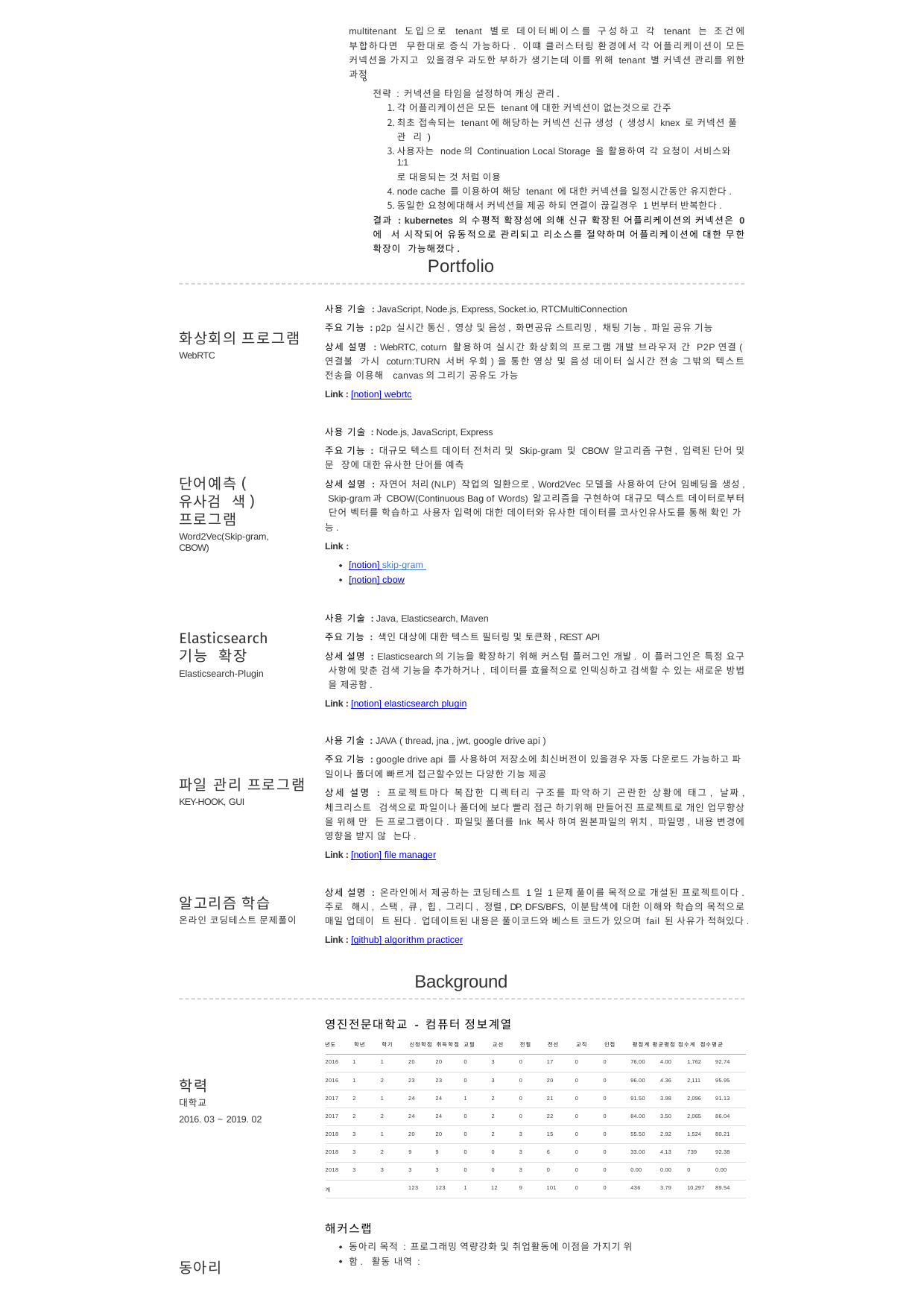

multitenant 도입으로 tenant 별로 데이터베이스를 구성하고 각 tenant 는 조건에 부합하다면  무한대로 증식 가능하다. 이떄 클러스터링 환경에서 각 어플리케이션이 모든 커넥션을 가지고  있을경우 과도한 부하가 생기는데 이를 위해 tenant 별 커넥션 관리를 위한 과정
전략 : 커넥션을 타임을 설정하여 캐싱 관리.
각 어플리케이션은 모든 tenant에 대한 커넥션이 없는것으로 간주
최초 접속되는 tenant에 해당하는 커넥션 신규 생성 ( 생성시 knex 로 커넥션 풀 관  리 )
사용자는 node의 Continuation Local Storage 을 활용하여 각 요청이 서비스와 1:1
로 대응되는 것 처럼 이용
node cache 를 이용하여 해당 tenant 에 대한 커넥션을 일정시간동안 유지한다.
동일한 요청에대해서 커넥션을 제공 하되 연결이 끊길경우 1번부터 반복한다.
결과 : kubernetes 의 수평적 확장성에 의해 신규 확장된 어플리케이션의 커넥션은 0 에  서 시작되어 유동적으로 관리되고 리소스를 절약하며 어플리케이션에 대한 무한 확장이  가능해졌다.

Portfolio

사용 기술 : JavaScript, Node.js, Express, Socket.io, RTCMultiConnection
주요 기능 : p2p 실시간 통신, 영상 및 음성, 화면공유 스트리밍, 채팅 기능, 파일 공유 기능
상세 설명 : WebRTC, coturn 활용하여 실시간 화상회의 프로그램 개발 브라우저 간 P2P연결(연결불  가시 coturn:TURN 서버 우회)을 통한 영상 및 음성 데이터 실시간 전송 그밖의 텍스트 전송을 이용해  canvas의 그리기 공유도 가능
Link : [notion] webrtc
화상회의 프로그램
WebRTC
사용 기술 : Node.js, JavaScript, Express
주요 기능 : 대규모 텍스트 데이터 전처리 및 Skip-gram 및 CBOW 알고리즘 구현, 입력된 단어 및 문  장에 대한 유사한 단어를 예측
상세 설명 : 자연어 처리(NLP) 작업의 일환으로, Word2Vec 모델을 사용하여 단어 임베딩을 생성,  Skip-gram과 CBOW(Continuous Bag of Words) 알고리즘을 구현하여 대규모 텍스트 데이터로부터  단어 벡터를 학습하고 사용자 입력에 대한 데이터와 유사한 데이터를 코사인유사도를 통해 확인 가  능.
Link :
[notion] skip-gram  [notion] cbow
단어예측(유사검  색) 프로그램
Word2Vec(Skip-gram, CBOW)

사용 기술 : Java, Elasticsearch, Maven
주요 기능 : 색인 대상에 대한 텍스트 필터링 및 토큰화, REST API
상세 설명 : Elasticsearch의 기능을 확장하기 위해 커스텀 플러그인 개발. 이 플러그인은 특정 요구  사항에 맞춘 검색 기능을 추가하거나, 데이터를 효율적으로 인덱싱하고 검색할 수 있는 새로운 방법  을 제공함.
Link : [notion] elasticsearch plugin
Elasticsearch 기능  확장
Elasticsearch-Plugin
사용 기술 : JAVA ( thread, jna , jwt, google drive api )
주요 기능 : google drive api 를 사용하여 저장소에 최신버전이 있을경우 자동 다운로드 가능하고 파  일이나 폴더에 빠르게 접근할수있는 다양한 기능 제공
상세 설명 : 프로젝트마다 복잡한 디렉터리 구조를 파악하기 곤란한 상황에 태그, 날짜, 체크리스트  검색으로 파일이나 폴더에 보다 빨리 접근 하기위해 만들어진 프로젝트로 개인 업무향상 을 위해 만  든 프로그램이다. 파일및 폴더를 lnk 복사 하여 원본파일의 위치, 파일명, 내용 변경에 영향을 받지 않  는다.
Link : [notion] file manager
파일 관리 프로그램
KEY-HOOK, GUI
상세 설명 : 온라인에서 제공하는 코딩테스트 1일 1문제 풀이를 목적으로 개설된 프로젝트이다. 주로  해시, 스택, 큐, 힙, 그리디, 정렬, DP, DFS/BFS, 이분탐색에 대한 이해와 학습의 목적으로 매일 업데이  트 된다. 업데이트된 내용은 풀이코드와 베스트 코드가 있으며 fail 된 사유가 적혀있다.
Link : [github] algorithm practicer
알고리즘 학습
온라인 코딩테스트 문제풀이
Background

영진전문대학교 - 컴퓨터 정보계열
년도	학년	학기	신청학점 취득학점 교필	교선	전필	전선	교직	인접	평점계 평균평점 점수계 점수평균
| 2016 | 1 | 1 | 20 | 20 | 0 | 3 | 0 | 17 | 0 | 0 | 76.00 | 4.00 | 1,762 | 92.74 |
| --- | --- | --- | --- | --- | --- | --- | --- | --- | --- | --- | --- | --- | --- | --- |
| 2016 | 1 | 2 | 23 | 23 | 0 | 3 | 0 | 20 | 0 | 0 | 96.00 | 4.36 | 2,111 | 95.95 |
| 2017 | 2 | 1 | 24 | 24 | 1 | 2 | 0 | 21 | 0 | 0 | 91.50 | 3.98 | 2,096 | 91.13 |
| 2017 | 2 | 2 | 24 | 24 | 0 | 2 | 0 | 22 | 0 | 0 | 84.00 | 3.50 | 2,065 | 86.04 |
| 2018 | 3 | 1 | 20 | 20 | 0 | 2 | 3 | 15 | 0 | 0 | 55.50 | 2.92 | 1,524 | 80.21 |
| 2018 | 3 | 2 | 9 | 9 | 0 | 0 | 3 | 6 | 0 | 0 | 33.00 | 4.13 | 739 | 92.38 |
| 2018 | 3 | 3 | 3 | 3 | 0 | 0 | 3 | 0 | 0 | 0 | 0.00 | 0.00 | 0 | 0.00 |
| 계 |  |  | 123 | 123 | 1 | 12 | 9 | 101 | 0 | 0 | 436 | 3.79 | 10,297 | 89.54 |
학력
대학교
2016. 03 ~ 2019. 02
해커스랩
동아리 목적 : 프로그래밍 역량강화 및 취업활동에 이점을 가지기 위함.  활동 내역 :

동아리